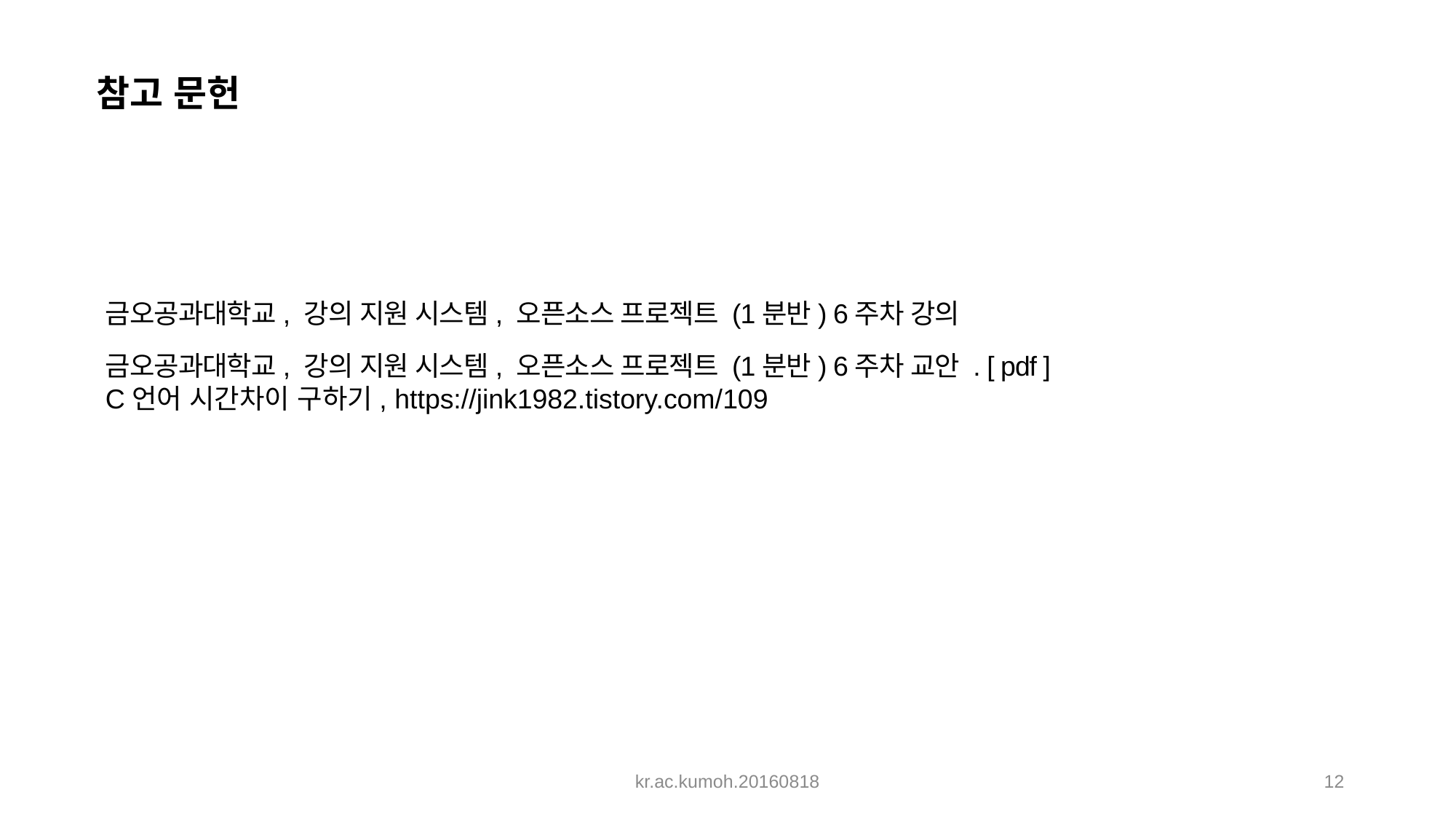

참고 문헌
금오공과대학교, 강의 지원 시스템, 오픈소스 프로젝트 (1분반) 6주차 강의
금오공과대학교, 강의 지원 시스템, 오픈소스 프로젝트 (1분반) 6주차 교안 . [ pdf ]
   C언어 시간차이 구하기, https://jink1982.tistory.com/109
kr.ac.kumoh.20160818
12